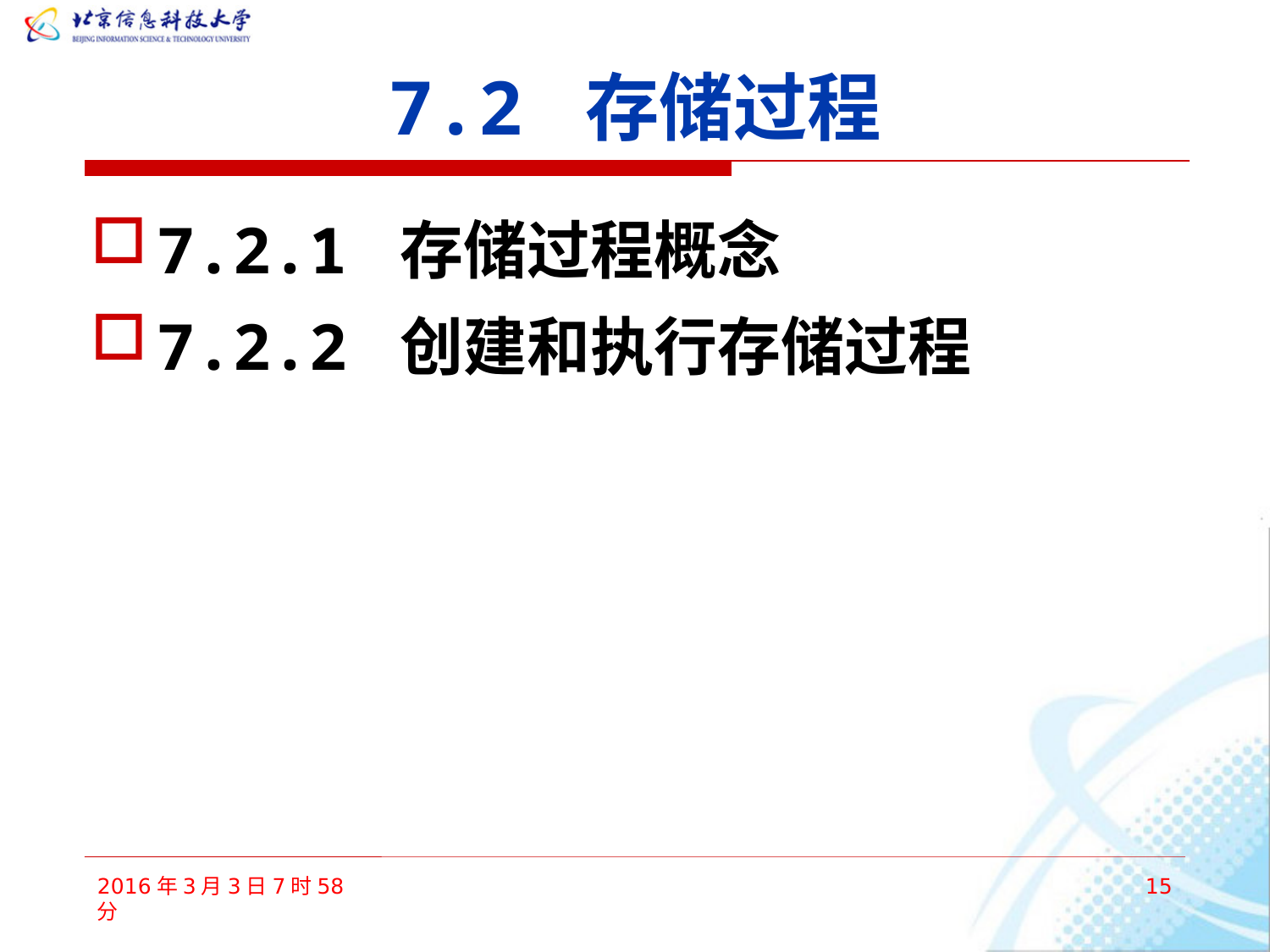

# 7.2 存储过程
7.2.1 存储过程概念
7.2.2 创建和执行存储过程
2016年3月3日7时58分
15